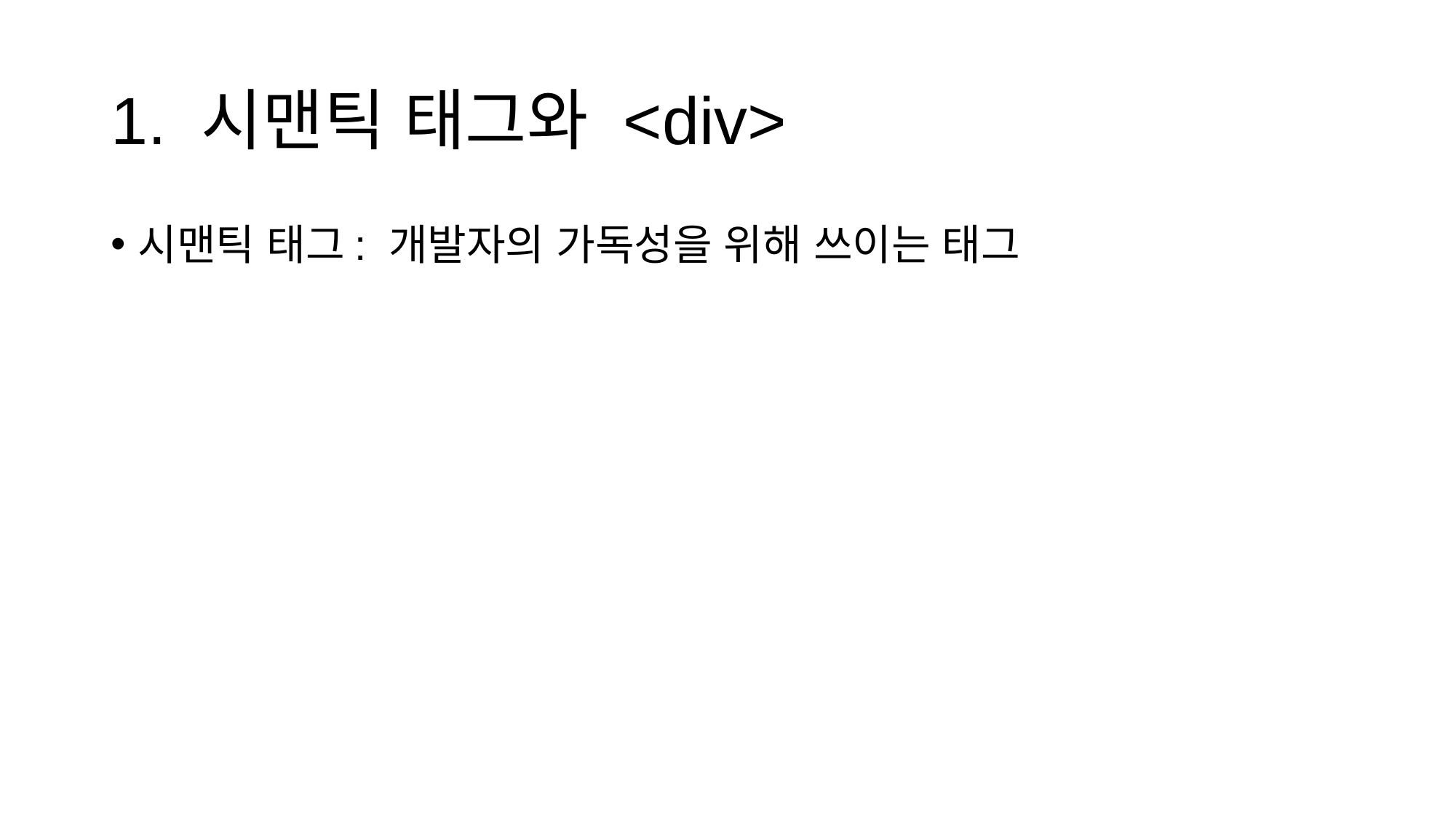

# 1. 시맨틱 태그와 <div>
시맨틱 태그: 개발자의 가독성을 위해 쓰이는 태그